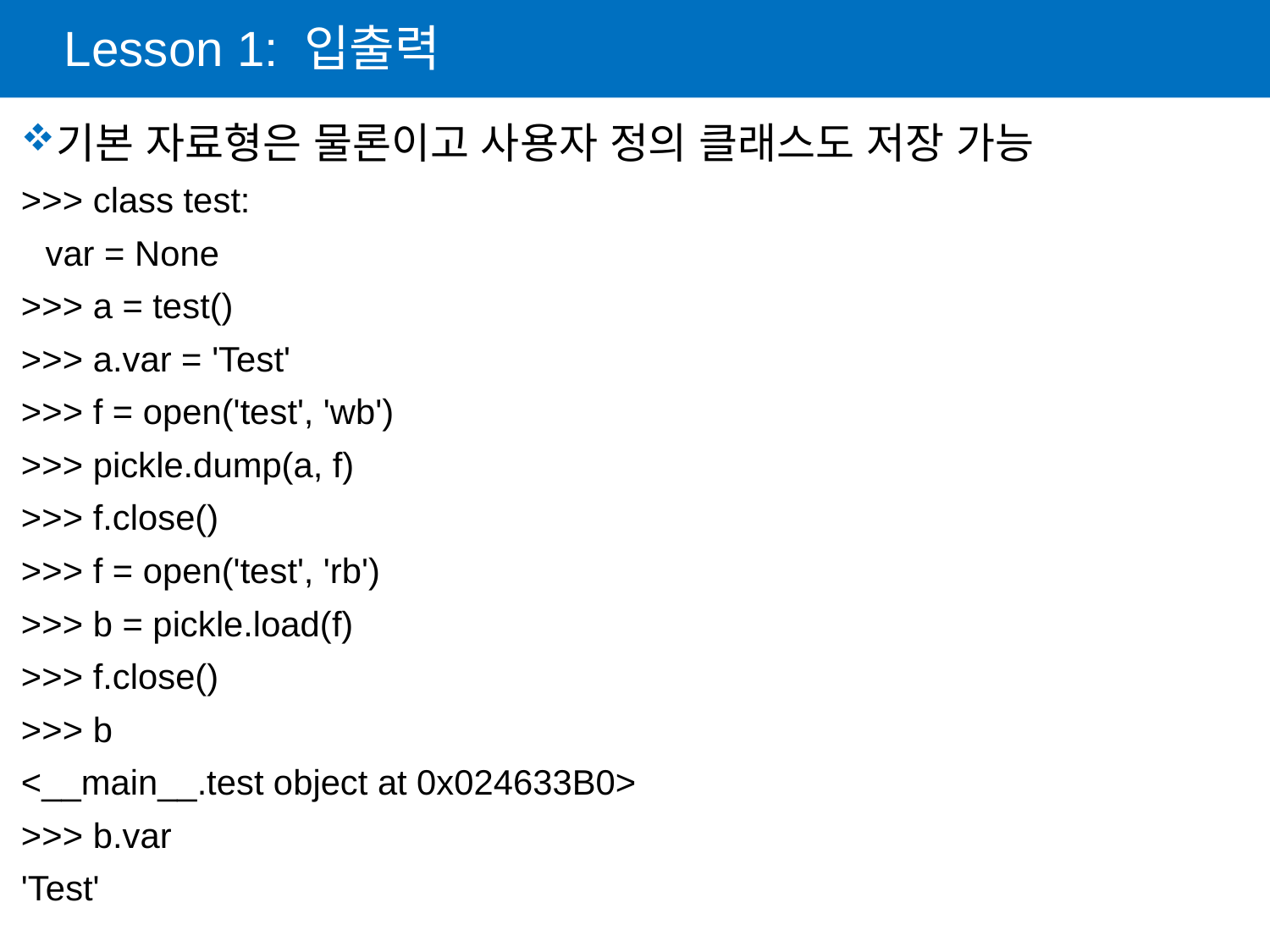

# Lesson 1: 입출력
기본 자료형은 물론이고 사용자 정의 클래스도 저장 가능
>>> class test:
	var = None
>>> a = test()
>>> a.var = 'Test'
>>> f = open('test', 'wb')
>>> pickle.dump(a, f)
>>> f.close()
>>> f = open('test', 'rb')
>>> b = pickle.load(f)
>>> f.close()
>>> b
<__main__.test object at 0x024633B0>
>>> b.var
'Test'